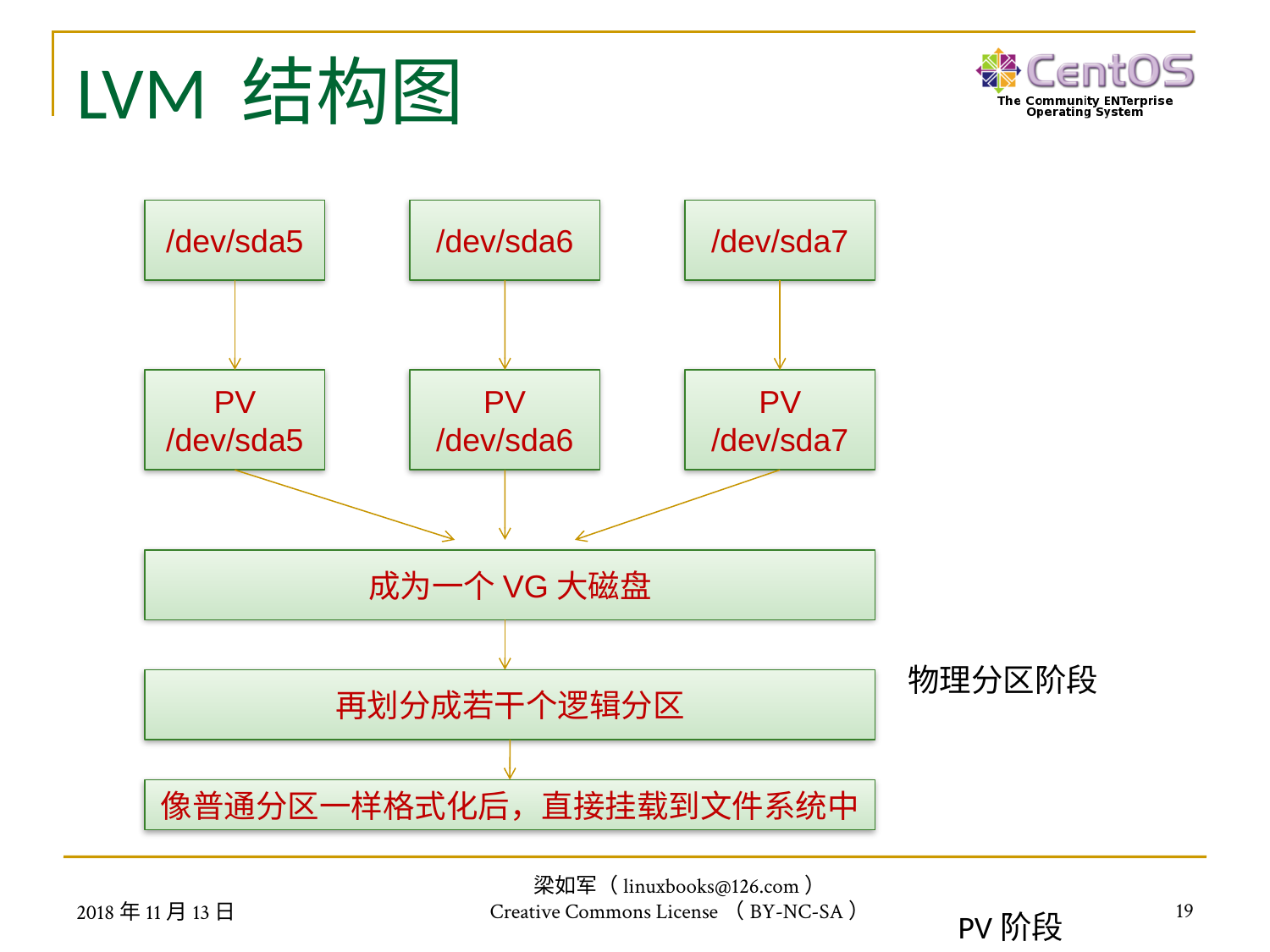

# LVM 结构图
                                                                                                                                                                        物理分区阶段

                                                                                                             PV阶段(pvcreate)

                                                                                                             VG阶段(vgcreate)

                                                                                                             LV阶段(lvcreate)
/dev/sda5
/dev/sda6
/dev/sda7
PV
/dev/sda5
PV
/dev/sda6
PV
/dev/sda7
成为一个VG大磁盘
再划分成若干个逻辑分区
像普通分区一样格式化后，直接挂载到文件系统中
梁如军（linuxbooks@126.com）
Creative Commons License（BY-NC-SA）
2018年11月13日
19